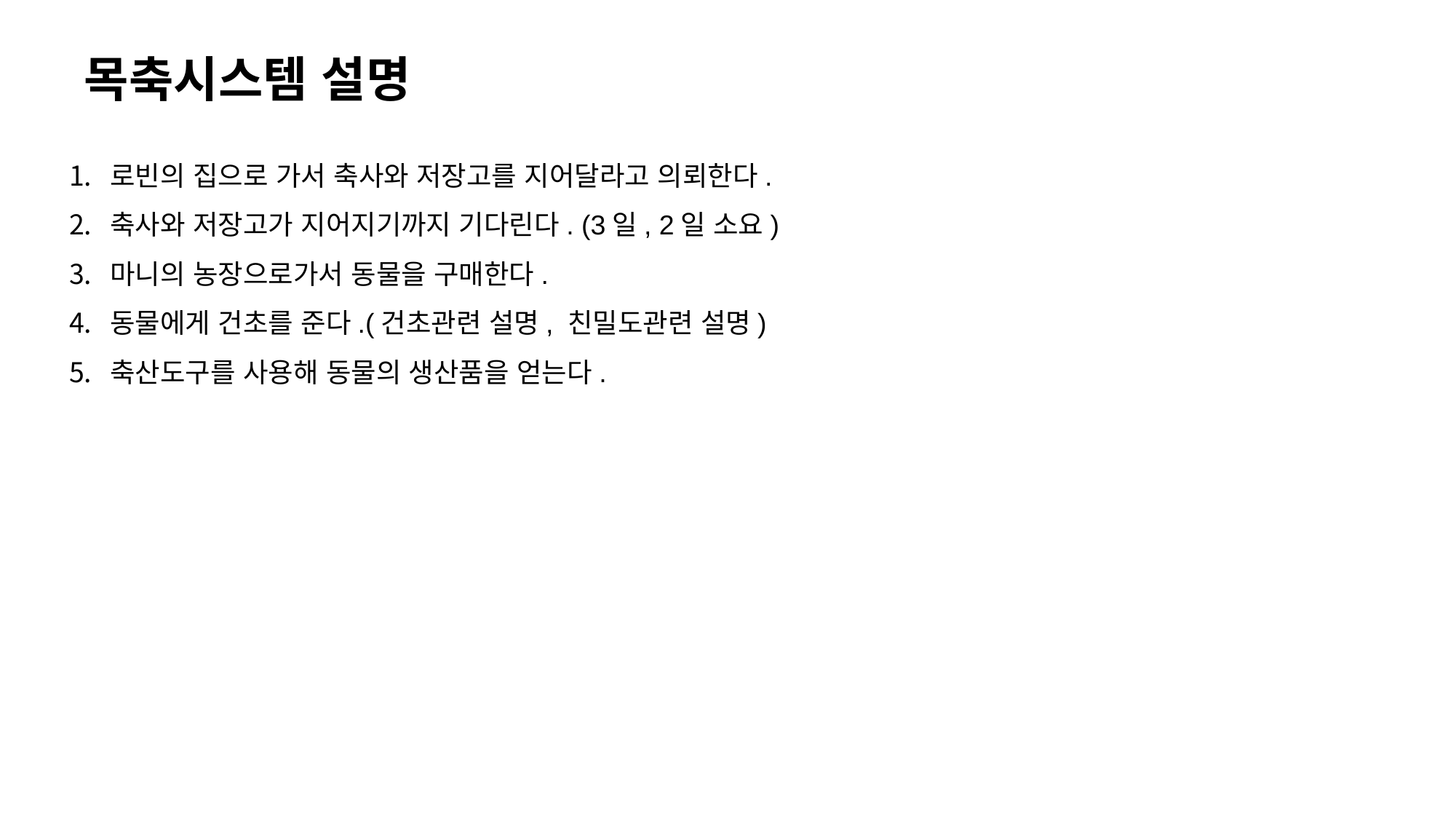

목축시스템 설명
로빈의 집으로 가서 축사와 저장고를 지어달라고 의뢰한다.
축사와 저장고가 지어지기까지 기다린다. (3일, 2일 소요)
마니의 농장으로가서 동물을 구매한다.
동물에게 건초를 준다.(건초관련 설명, 친밀도관련 설명)
축산도구를 사용해 동물의 생산품을 얻는다.